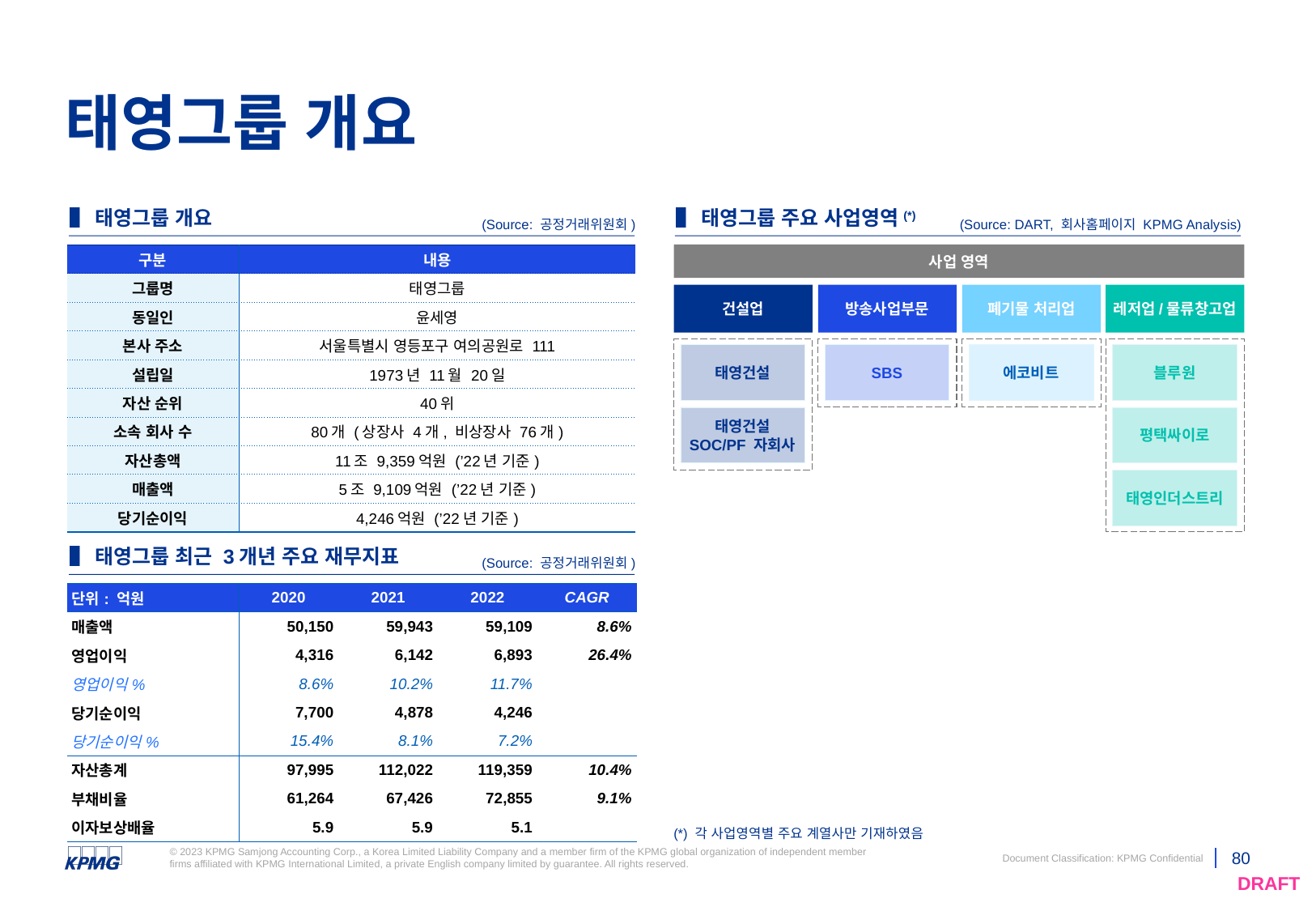

# 태영그룹 개요
▌태영그룹 개요

▌태영그룹 주요 사업영역(*)

(Source: 공정거래위원회)
(Source: DART, 회사홈페이지 KPMG Analysis)
사업 영역
| 구분 | 내용 |
| --- | --- |
| 그룹명 | 태영그룹 |
| 동일인 | 윤세영 |
| 본사 주소 | 서울특별시 영등포구 여의공원로 111 |
| 설립일 | 1973년 11월 20일 |
| 자산 순위 | 40위 |
| 소속 회사 수 | 80개 (상장사 4개, 비상장사 76개) |
| 자산총액 | 11조 9,359억원 (’22년 기준) |
| 매출액 | 5조 9,109억원 (’22년 기준) |
| 당기순이익 | 4,246억원 (’22년 기준) |
건설업
방송사업부문
폐기물 처리업
레저업/물류창고업

태영건설
SBS
에코비트
블루원
태영건설 SOC/PF 자회사
평택싸이로
태영인더스트리
▌태영그룹 최근 3개년 주요 재무지표

(Source: 공정거래위원회)
| 단위: 억원 | 2020 | 2021 | 2022 | CAGR |
| --- | --- | --- | --- | --- |
| 매출액 | 50,150 | 59,943 | 59,109 | 8.6% |
| 영업이익 | 4,316 | 6,142 | 6,893 | 26.4% |
| 영업이익% | 8.6% | 10.2% | 11.7% |  |
| 당기순이익 | 7,700 | 4,878 | 4,246 |  |
| 당기순이익% | 15.4% | 8.1% | 7.2% |  |
| 자산총계 | 97,995 | 112,022 | 119,359 | 10.4% |
| 부채비율 | 61,264 | 67,426 | 72,855 | 9.1% |
| 이자보상배율 | 5.9 | 5.9 | 5.1 |  |
(*) 각 사업영역별 주요 계열사만 기재하였음

학생 진로 상담/지원,
기업 임직원 EAP(*)
영유아
초등학생/중학생
/고등학생
대학생
성인
근로자